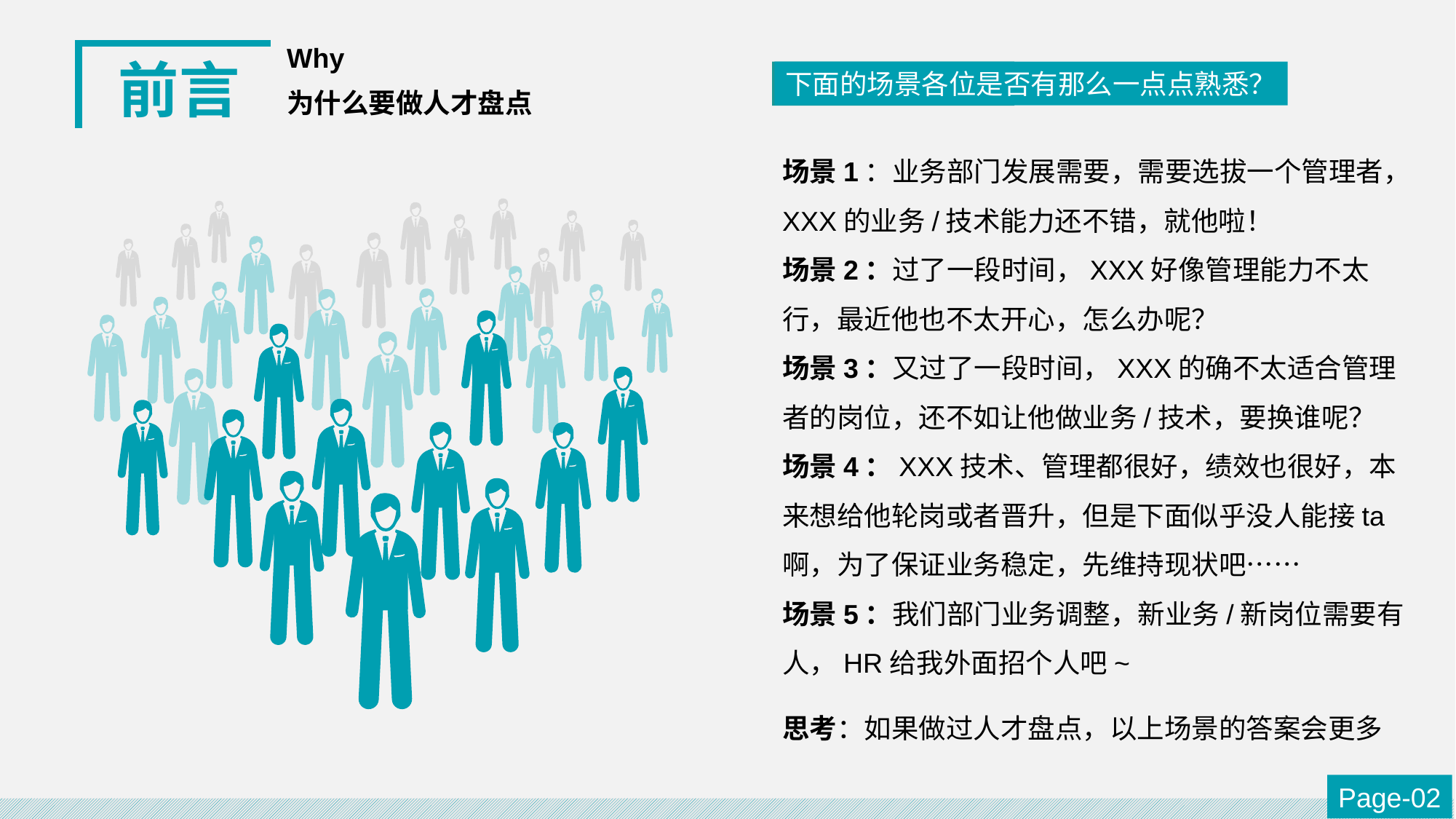

Why
为什么要做人才盘点
前言

下面的场景各位是否有那么一点点熟悉？
场景1：业务部门发展需要，需要选拔一个管理者，XXX的业务/技术能力还不错，就他啦！
场景2：过了一段时间，XXX好像管理能力不太行，最近他也不太开心，怎么办呢？
场景3：又过了一段时间，XXX的确不太适合管理者的岗位，还不如让他做业务/技术，要换谁呢？
场景4：XXX技术、管理都很好，绩效也很好，本来想给他轮岗或者晋升，但是下面似乎没人能接ta啊，为了保证业务稳定，先维持现状吧……
场景5：我们部门业务调整，新业务/新岗位需要有人，HR给我外面招个人吧~

思考：如果做过人才盘点，以上场景的答案会更多
Page-02